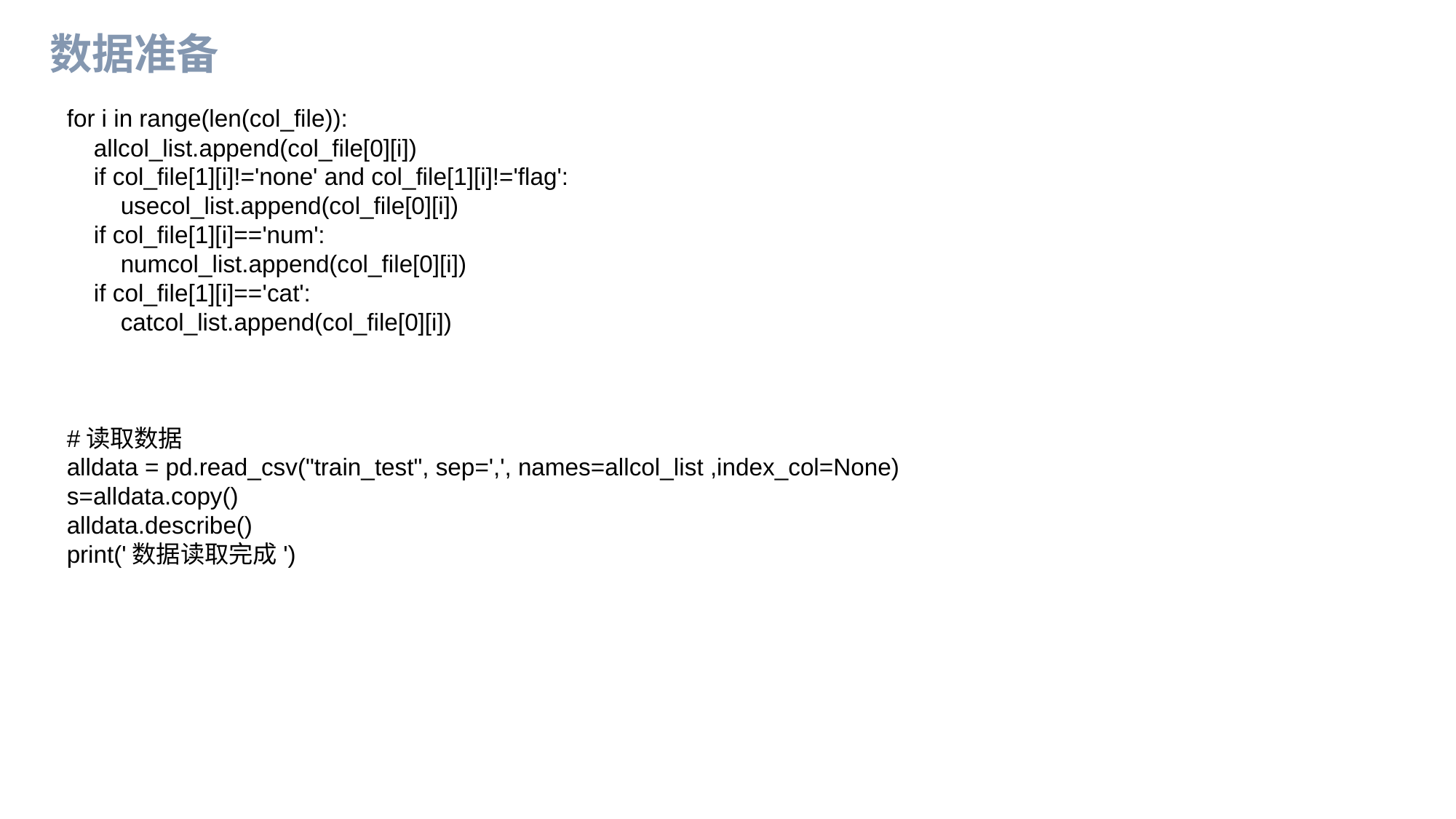

数据准备
for i in range(len(col_file)):
    allcol_list.append(col_file[0][i])
    if col_file[1][i]!='none' and col_file[1][i]!='flag':
        usecol_list.append(col_file[0][i])
    if col_file[1][i]=='num':
        numcol_list.append(col_file[0][i])
    if col_file[1][i]=='cat':
        catcol_list.append(col_file[0][i])

#读取数据
alldata = pd.read_csv("train_test", sep=',', names=allcol_list ,index_col=None)
s=alldata.copy()
alldata.describe()
print('数据读取完成')